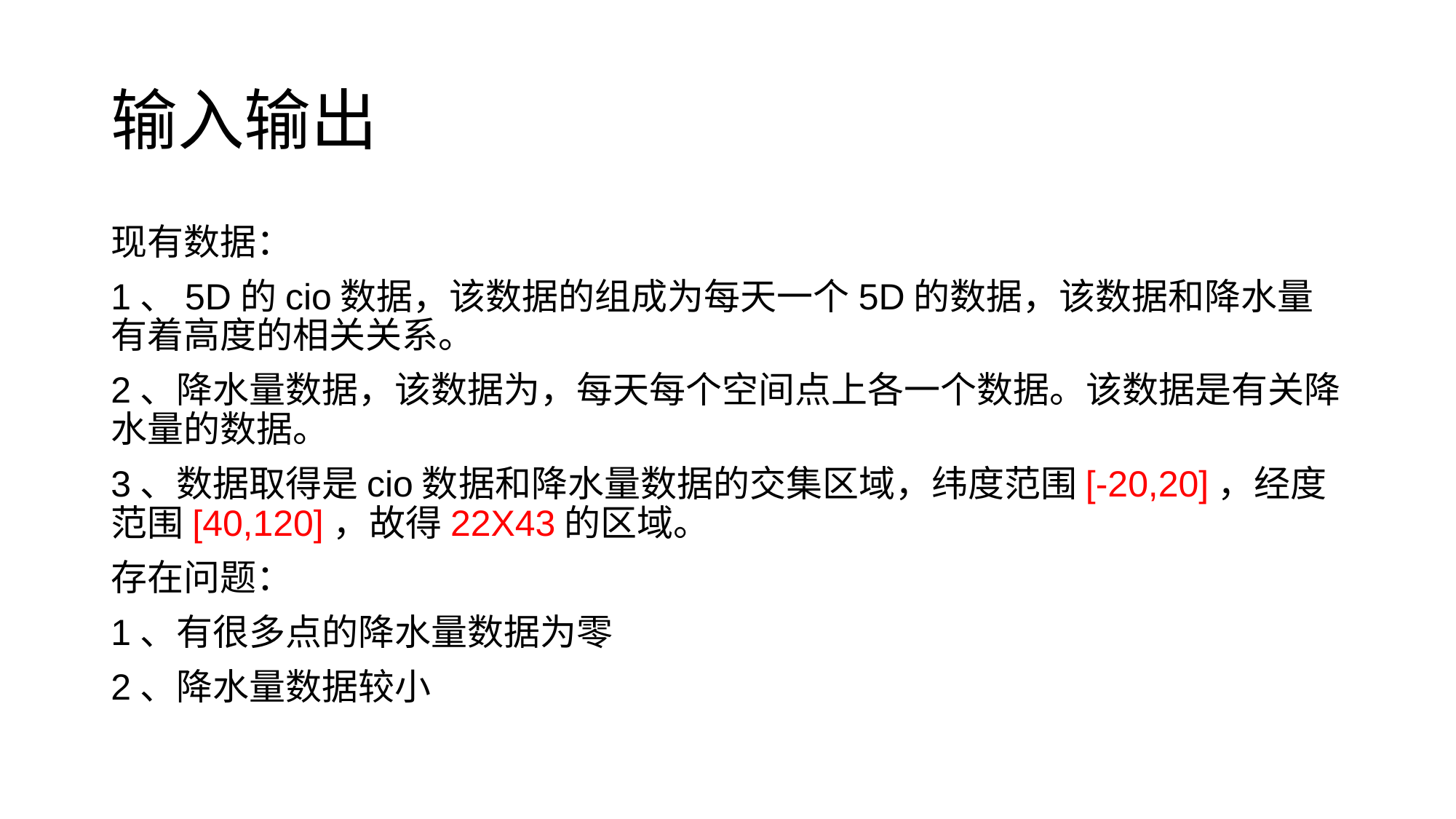

# 输入输出
现有数据：
1、5D的cio数据，该数据的组成为每天一个5D的数据，该数据和降水量有着高度的相关关系。
2、降水量数据，该数据为，每天每个空间点上各一个数据。该数据是有关降水量的数据。
3、数据取得是cio数据和降水量数据的交集区域，纬度范围[-20,20]，经度范围[40,120]，故得22X43的区域。
存在问题：
1、有很多点的降水量数据为零
2、降水量数据较小